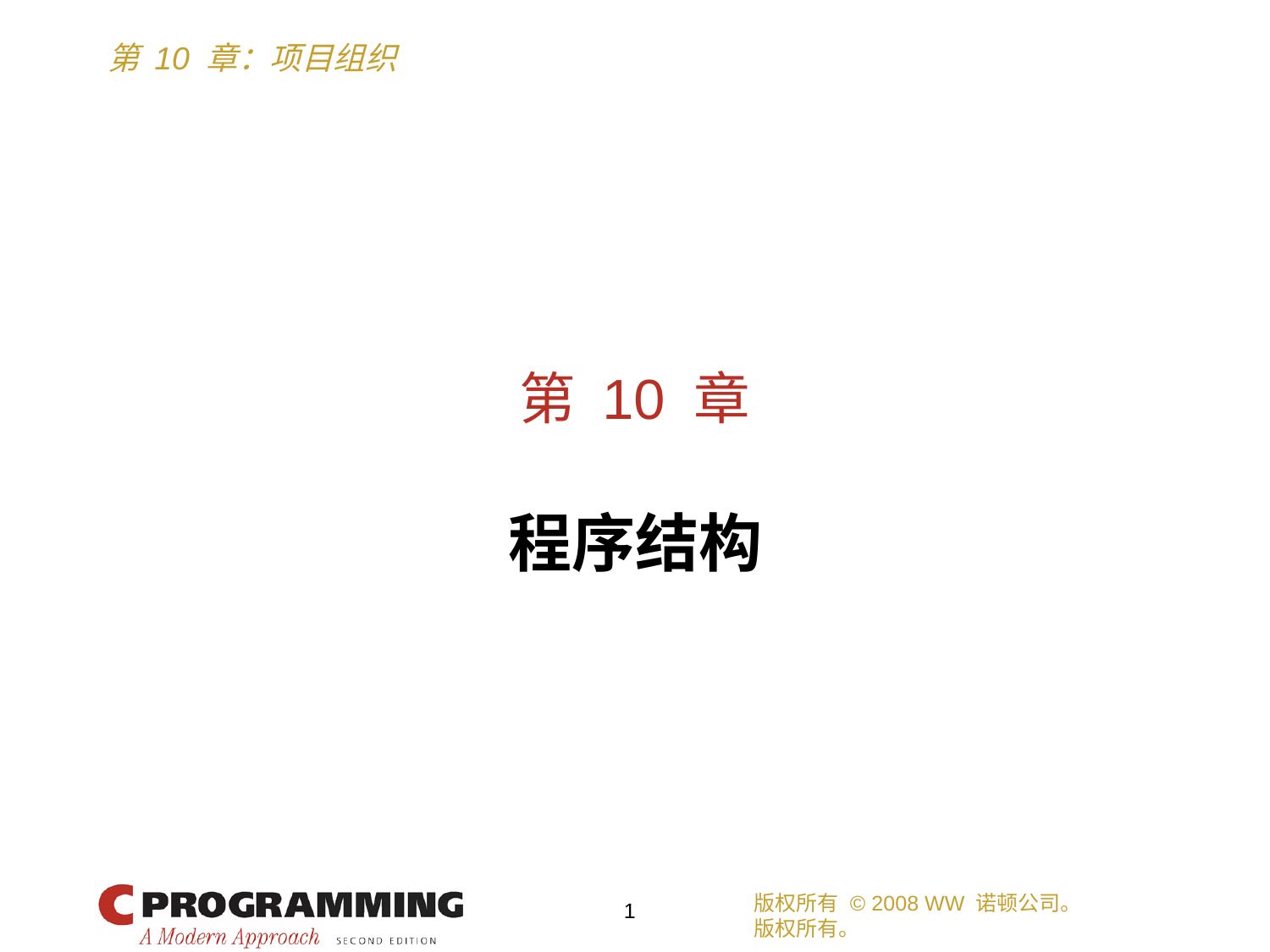

# 第 10 章
程序结构
版权所有 © 2008 WW 诺顿公司。
版权所有。
1